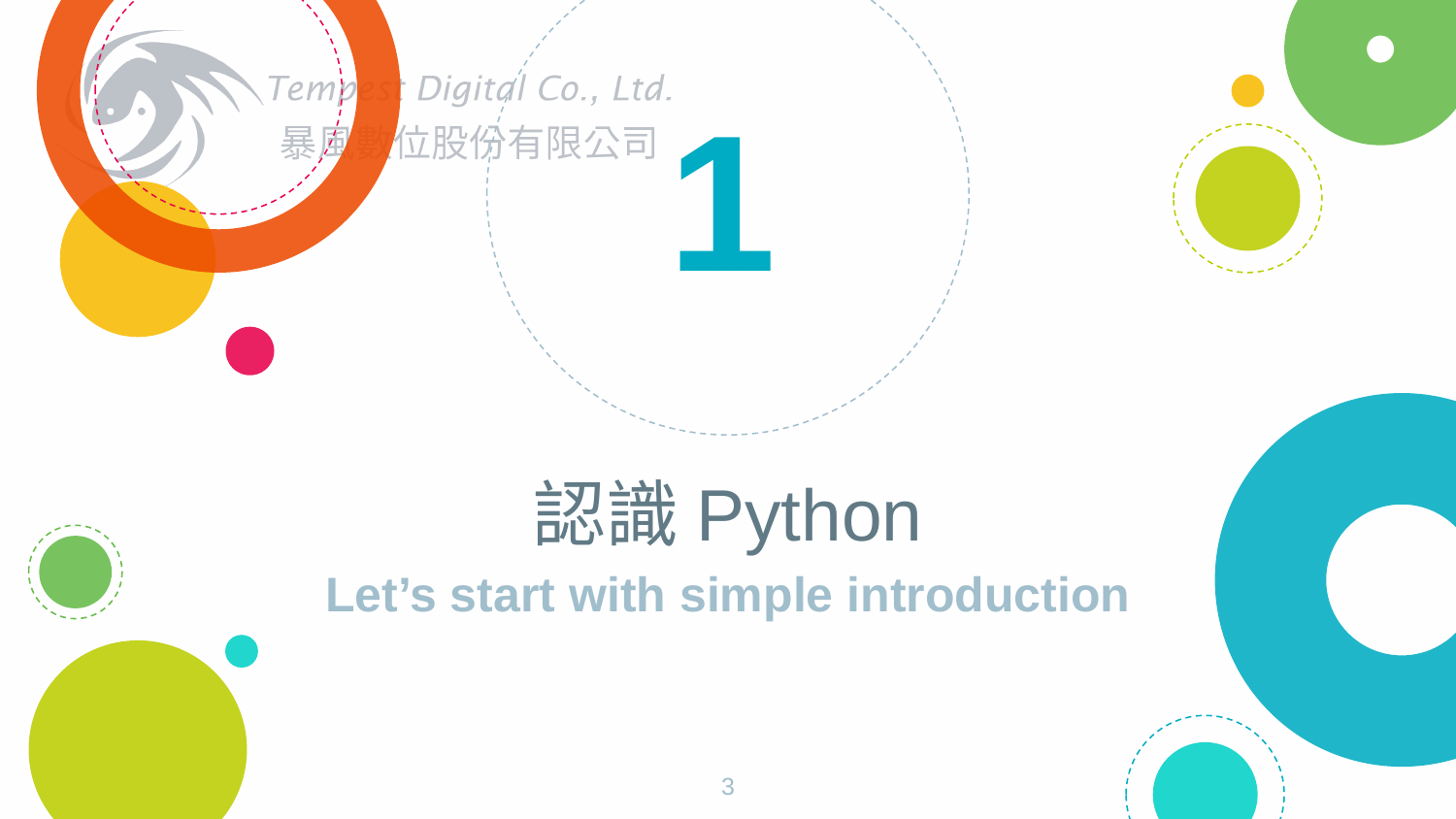

1
# 認識Python
Let’s start with simple introduction
3